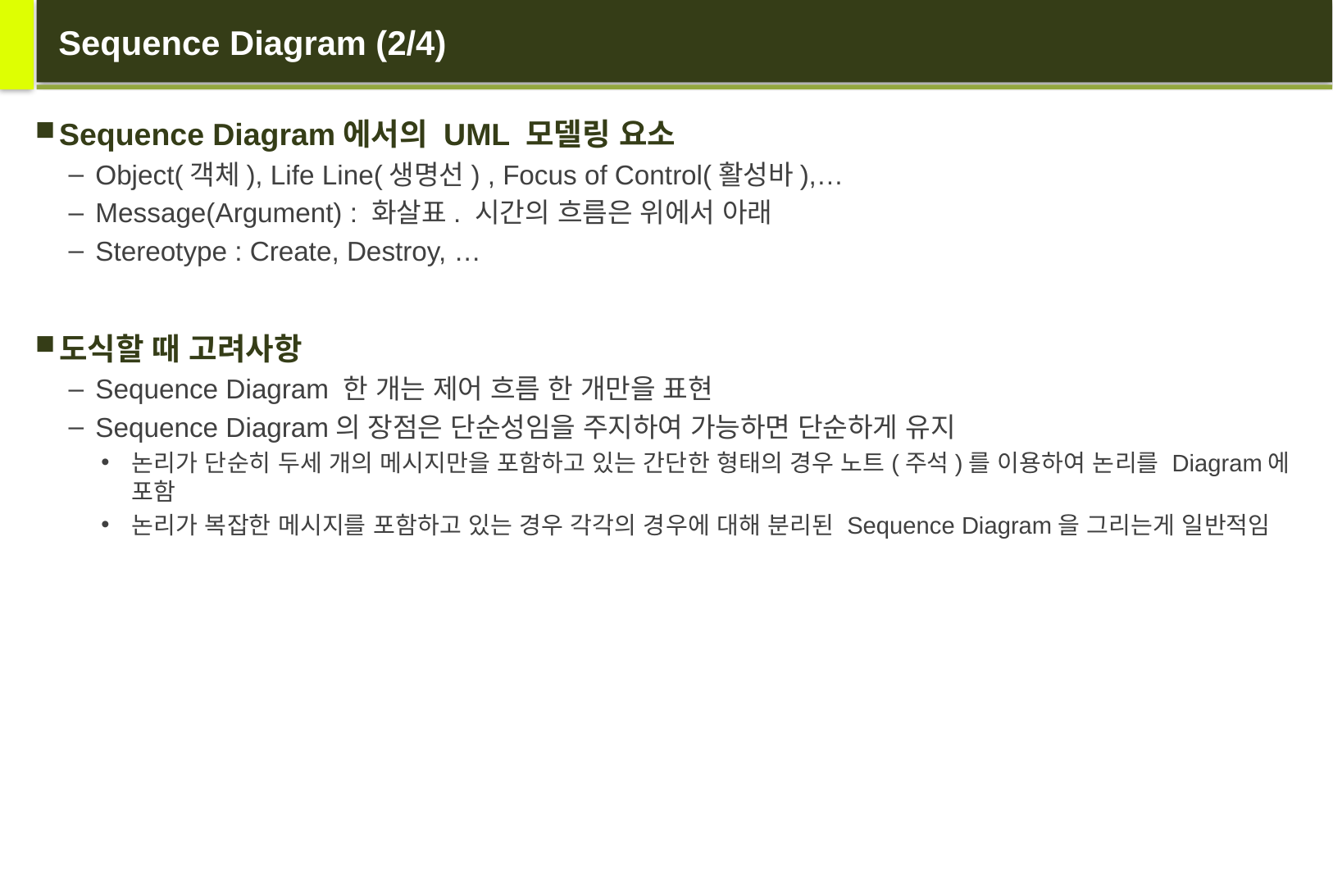

# Sequence Diagram (2/4)
Sequence Diagram에서의 UML 모델링 요소
Object(객체), Life Line(생명선) , Focus of Control(활성바),…
Message(Argument) : 화살표. 시간의 흐름은 위에서 아래
Stereotype : Create, Destroy, …

도식할 때 고려사항
Sequence Diagram 한 개는 제어 흐름 한 개만을 표현
Sequence Diagram의 장점은 단순성임을 주지하여 가능하면 단순하게 유지
논리가 단순히 두세 개의 메시지만을 포함하고 있는 간단한 형태의 경우 노트(주석)를 이용하여 논리를 Diagram에 포함
논리가 복잡한 메시지를 포함하고 있는 경우 각각의 경우에 대해 분리된 Sequence Diagram을 그리는게 일반적임